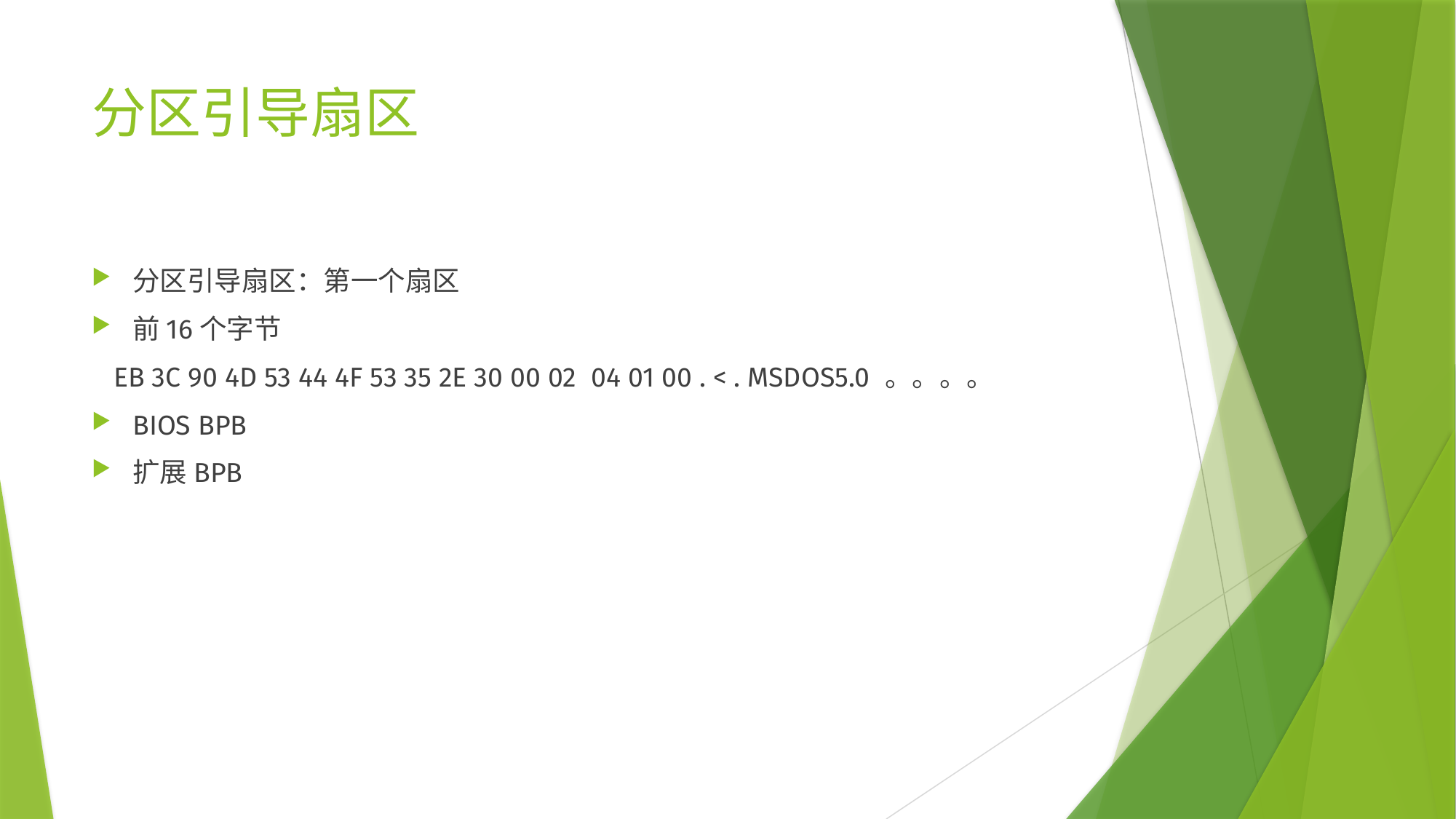

# 分区引导扇区
分区引导扇区：第一个扇区
前16个字节
   EB 3C 90 4D 53 44 4F 53 35 2E 30 00 02  04 01 00 . < . MSDOS5.0 。。。。
BIOS BPB
扩展BPB